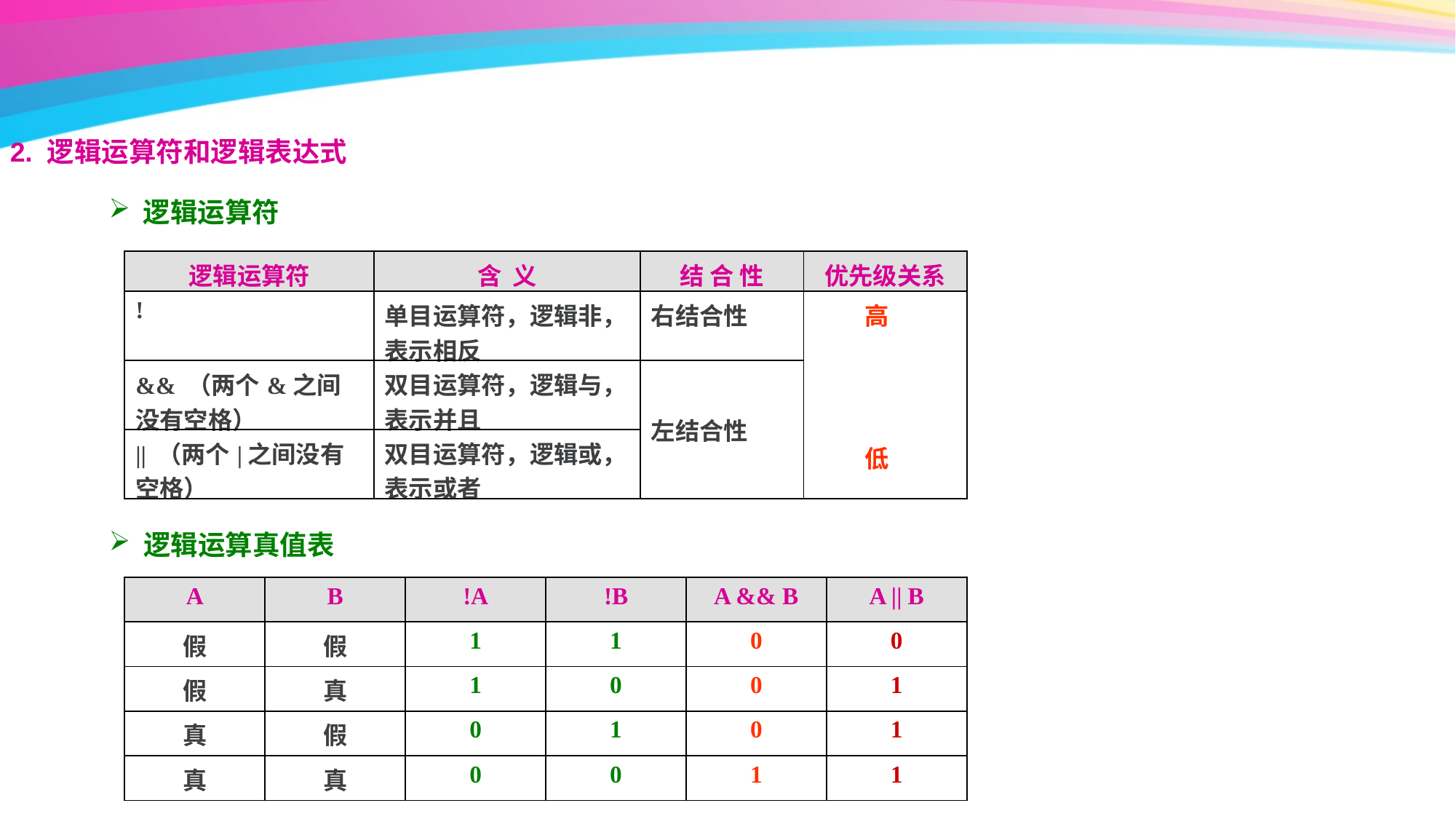

2. 逻辑运算符和逻辑表达式
 逻辑运算符
| 逻辑运算符 | 含 义 | 结 合 性 | 优先级关系 |
| --- | --- | --- | --- |
| ! | 单目运算符，逻辑非，表示相反 | 右结合性 | 高 低 |
| && （两个&之间没有空格） | 双目运算符，逻辑与，表示并且 | 左结合性 |  |
| || （两个|之间没有空格） | 双目运算符，逻辑或，表示或者 |  |  |
 逻辑运算真值表
| A | B | !A | !B | A && B | A || B |
| --- | --- | --- | --- | --- | --- |
| 假 | 假 | 1 | 1 | 0 | 0 |
| 假 | 真 | 1 | 0 | 0 | 1 |
| 真 | 假 | 0 | 1 | 0 | 1 |
| 真 | 真 | 0 | 0 | 1 | 1 |